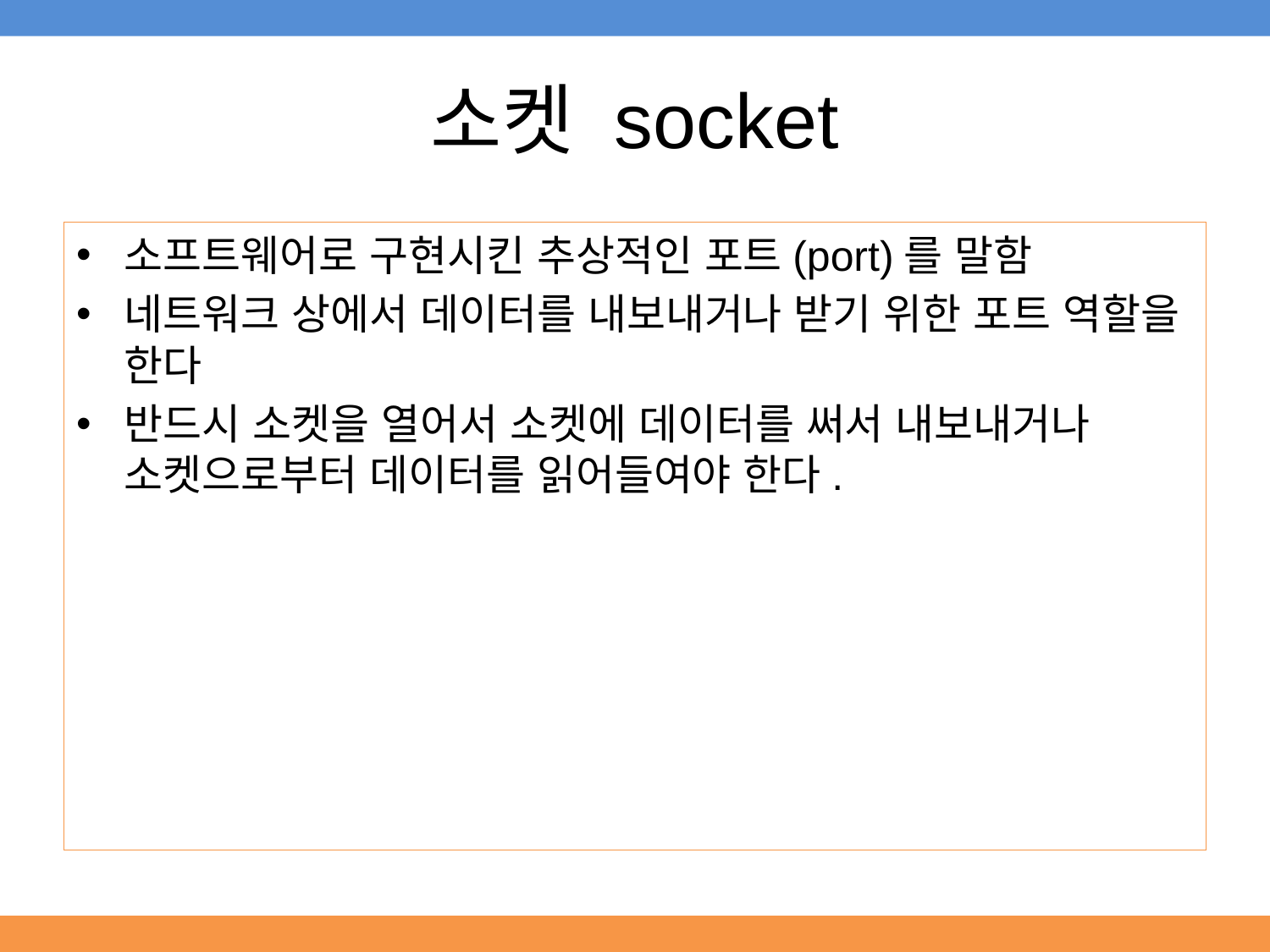

# 소켓 socket
소프트웨어로 구현시킨 추상적인 포트(port)를 말함
네트워크 상에서 데이터를 내보내거나 받기 위한 포트 역할을 한다
반드시 소켓을 열어서 소켓에 데이터를 써서 내보내거나 소켓으로부터 데이터를 읽어들여야 한다.